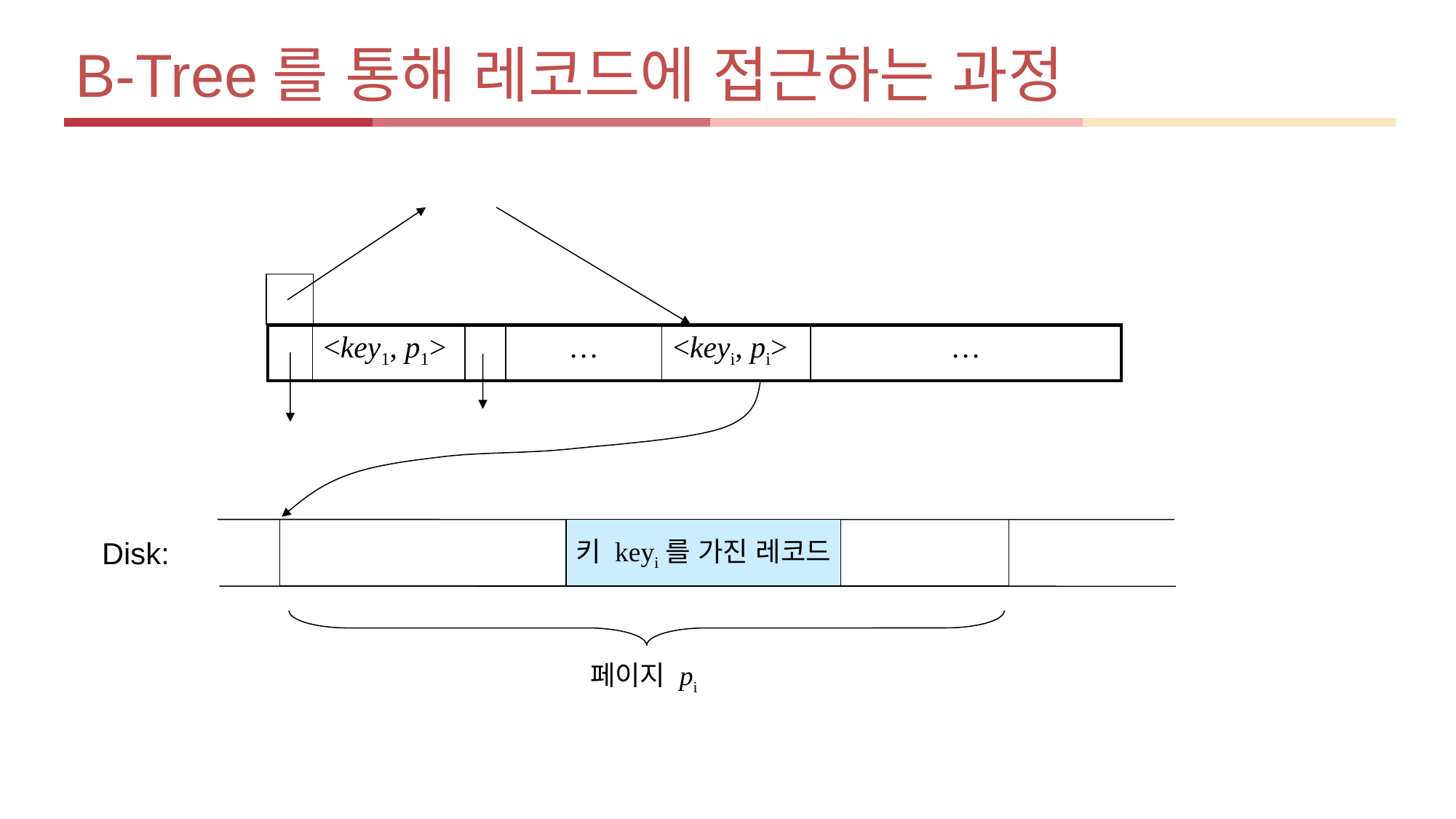

B-Tree를 통해 레코드에 접근하는 과정

|  | <key1, p1> |  | … | <keyi, pi> | … |
| --- | --- | --- | --- | --- | --- |

키 keyi를 가진 레코드
Disk:

페이지 pi